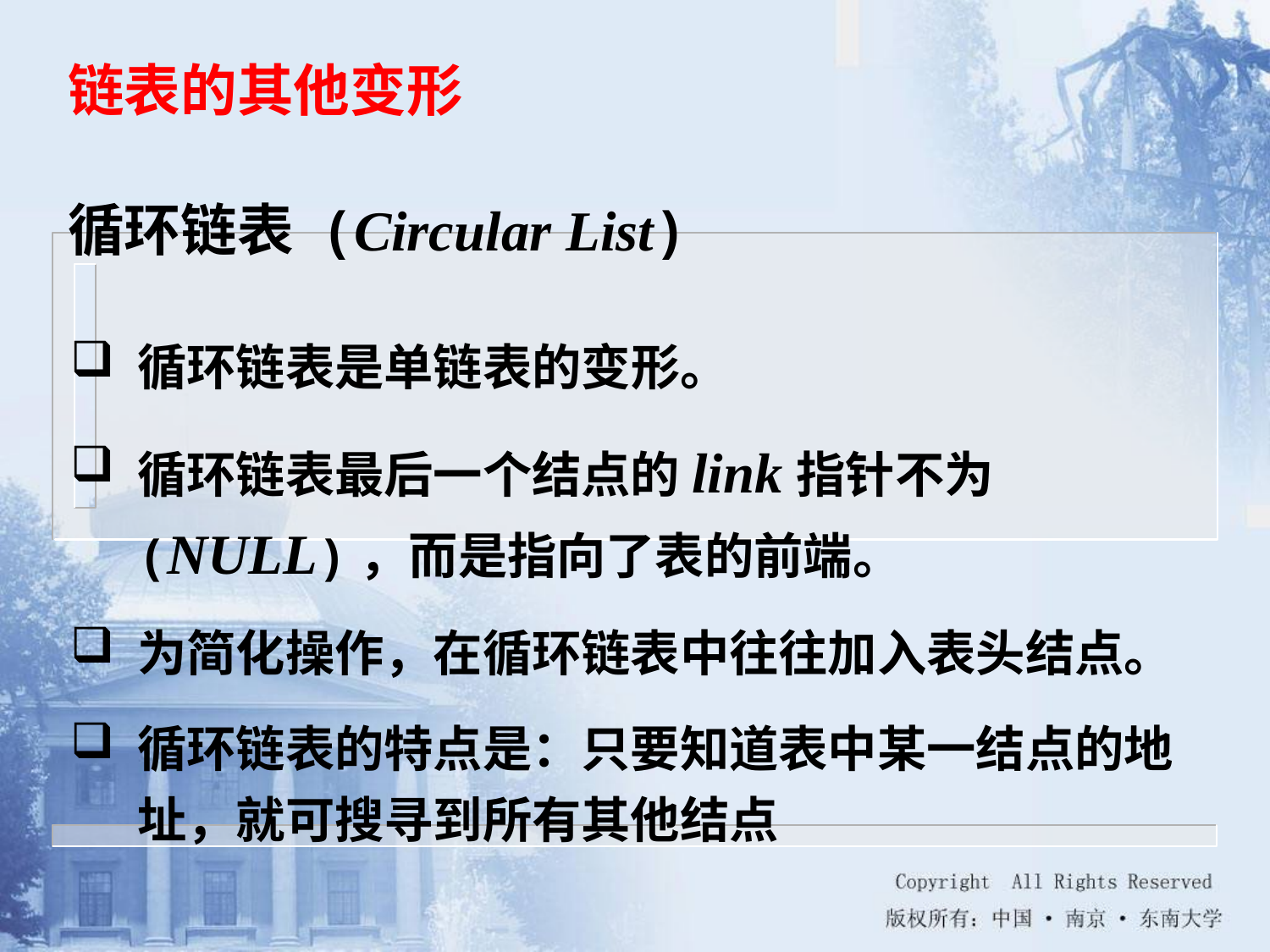

链表的其他变形
循环链表 (Circular List)
循环链表是单链表的变形。
循环链表最后一个结点的link指针不为(NULL)，而是指向了表的前端。
为简化操作，在循环链表中往往加入表头结点。
循环链表的特点是：只要知道表中某一结点的地址，就可搜寻到所有其他结点